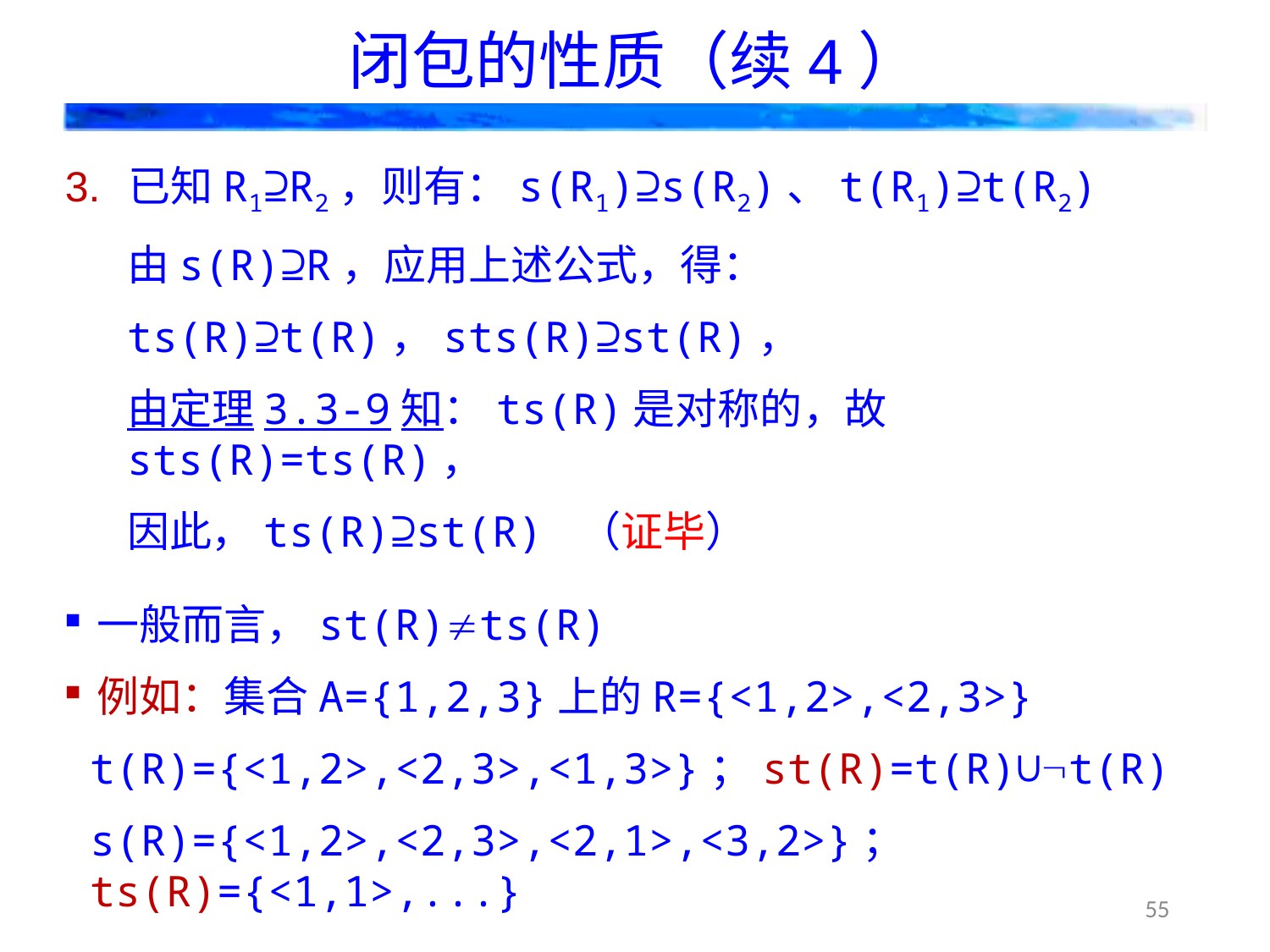

# 闭包的性质（续4）
已知R1⊇R2，则有：s(R1)⊇s(R2)、t(R1)⊇t(R2)
由s(R)⊇R，应用上述公式，得：
ts(R)⊇t(R)，sts(R)⊇st(R)，
由定理3.3-9知：ts(R)是对称的，故sts(R)=ts(R)，
因此，ts(R)⊇st(R) （证毕）
一般而言，st(R)≠ts(R)
例如：集合A={1,2,3}上的R={<1,2>,<2,3>}
t(R)={<1,2>,<2,3>,<1,3>}；st(R)=t(R)∪¬t(R)
s(R)={<1,2>,<2,3>,<2,1>,<3,2>}；ts(R)={<1,1>,...}
55